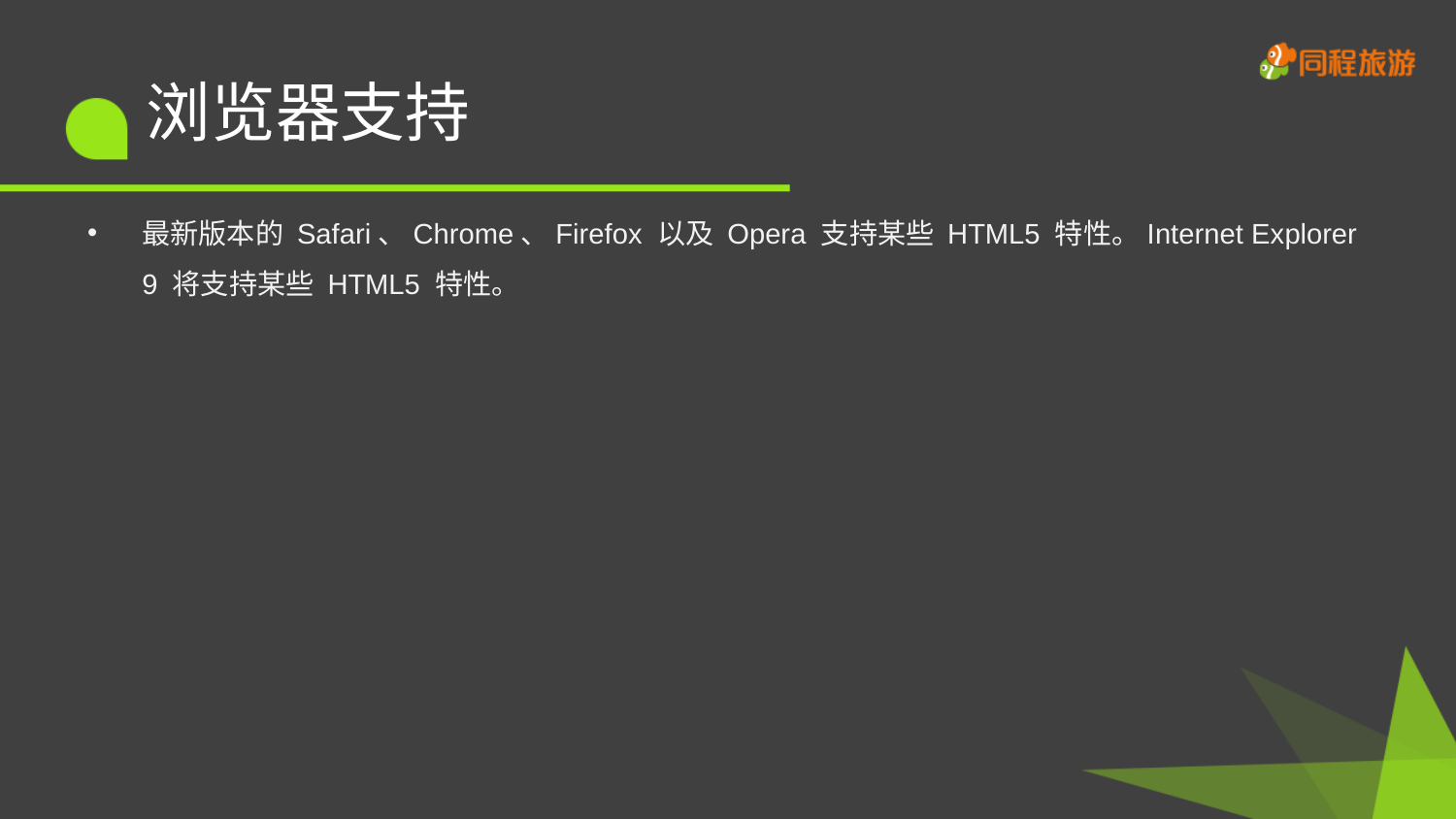

# 浏览器支持
最新版本的 Safari、Chrome、Firefox 以及 Opera 支持某些 HTML5 特性。Internet Explorer 9 将支持某些 HTML5 特性。